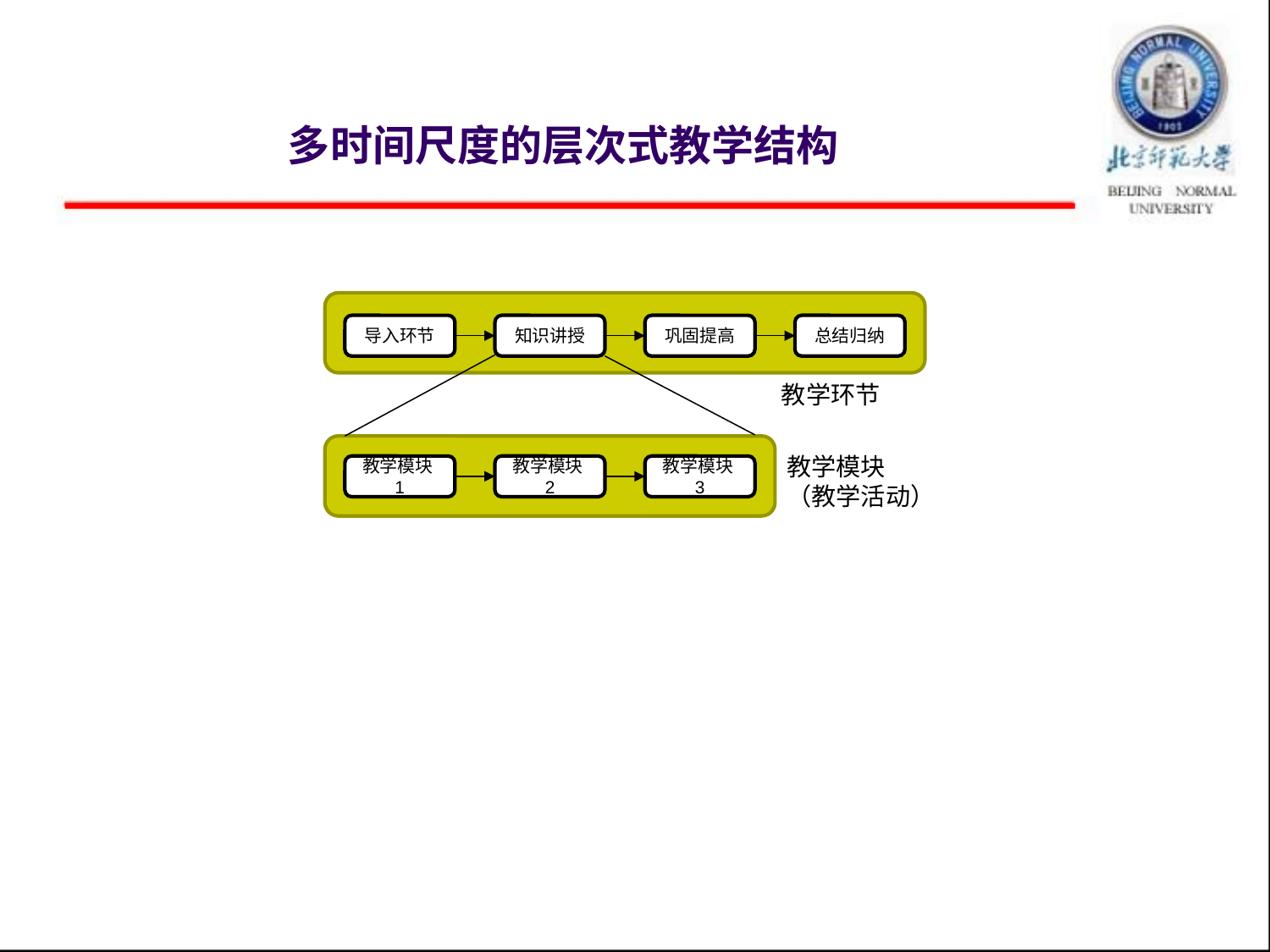

# 多时间尺度的层次式教学结构

导入环节
知识讲授
巩固提高
总结归纳
教学环节

教学模块
（教学活动）
教学模块1
教学模块2
教学模块3